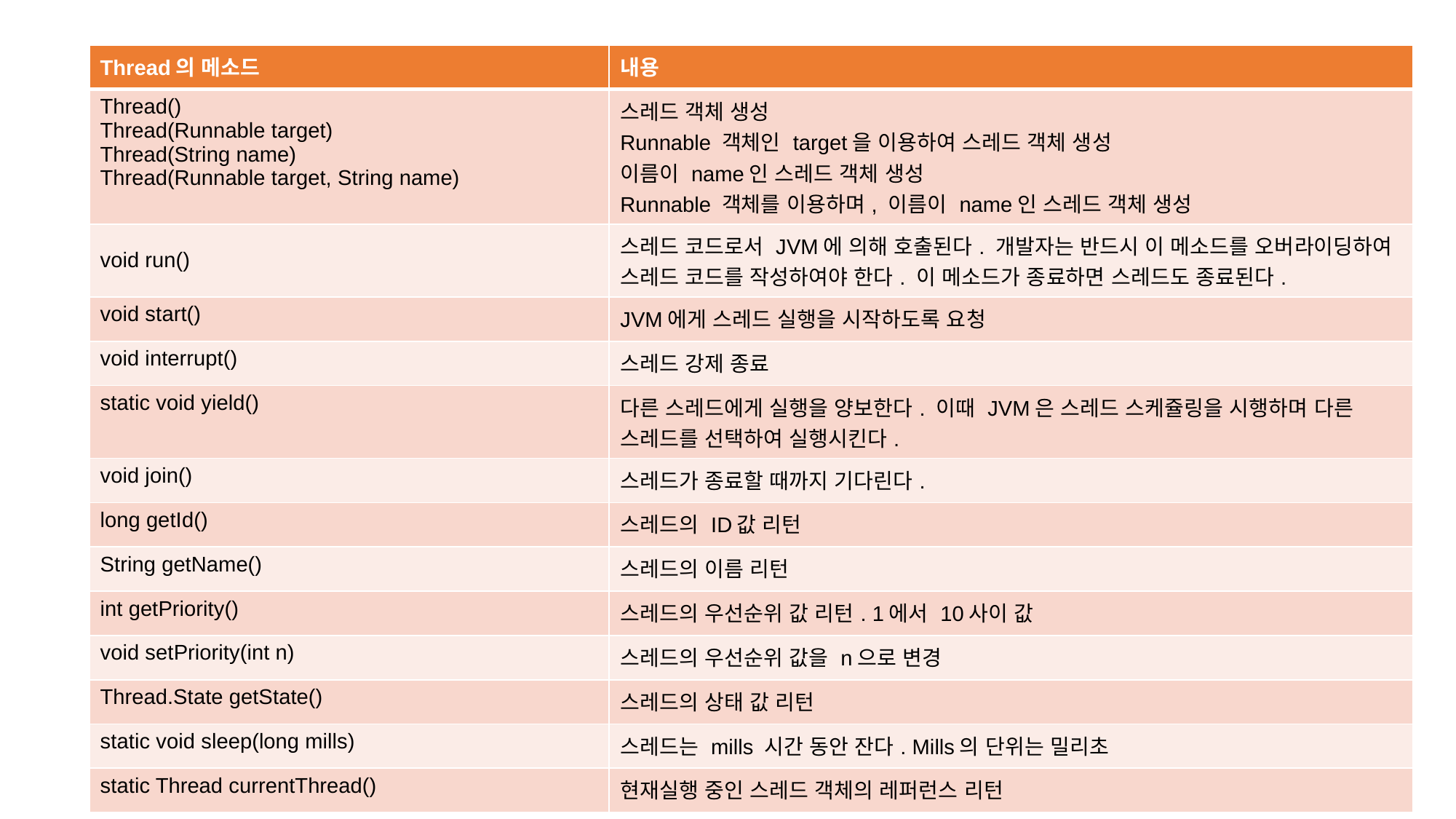

| Thread의 메소드 | 내용 |
| --- | --- |
| Thread() Thread(Runnable target) Thread(String name) Thread(Runnable target, String name) | 스레드 객체 생성 Runnable 객체인 target을 이용하여 스레드 객체 생성 이름이 name인 스레드 객체 생성 Runnable 객체를 이용하며, 이름이 name인 스레드 객체 생성 |
| void run() | 스레드 코드로서 JVM에 의해 호출된다. 개발자는 반드시 이 메소드를 오버라이딩하여 스레드 코드를 작성하여야 한다. 이 메소드가 종료하면 스레드도 종료된다. |
| void start() | JVM에게 스레드 실행을 시작하도록 요청 |
| void interrupt() | 스레드 강제 종료 |
| static void yield() | 다른 스레드에게 실행을 양보한다. 이때 JVM은 스레드 스케쥴링을 시행하며 다른 스레드를 선택하여 실행시킨다. |
| void join() | 스레드가 종료할 때까지 기다린다. |
| long getId() | 스레드의 ID값 리턴 |
| String getName() | 스레드의 이름 리턴 |
| int getPriority() | 스레드의 우선순위 값 리턴. 1에서 10사이 값 |
| void setPriority(int n) | 스레드의 우선순위 값을 n으로 변경 |
| Thread.State getState() | 스레드의 상태 값 리턴 |
| static void sleep(long mills) | 스레드는 mills 시간 동안 잔다. Mills의 단위는 밀리초 |
| static Thread currentThread() | 현재실행 중인 스레드 객체의 레퍼런스 리턴 |